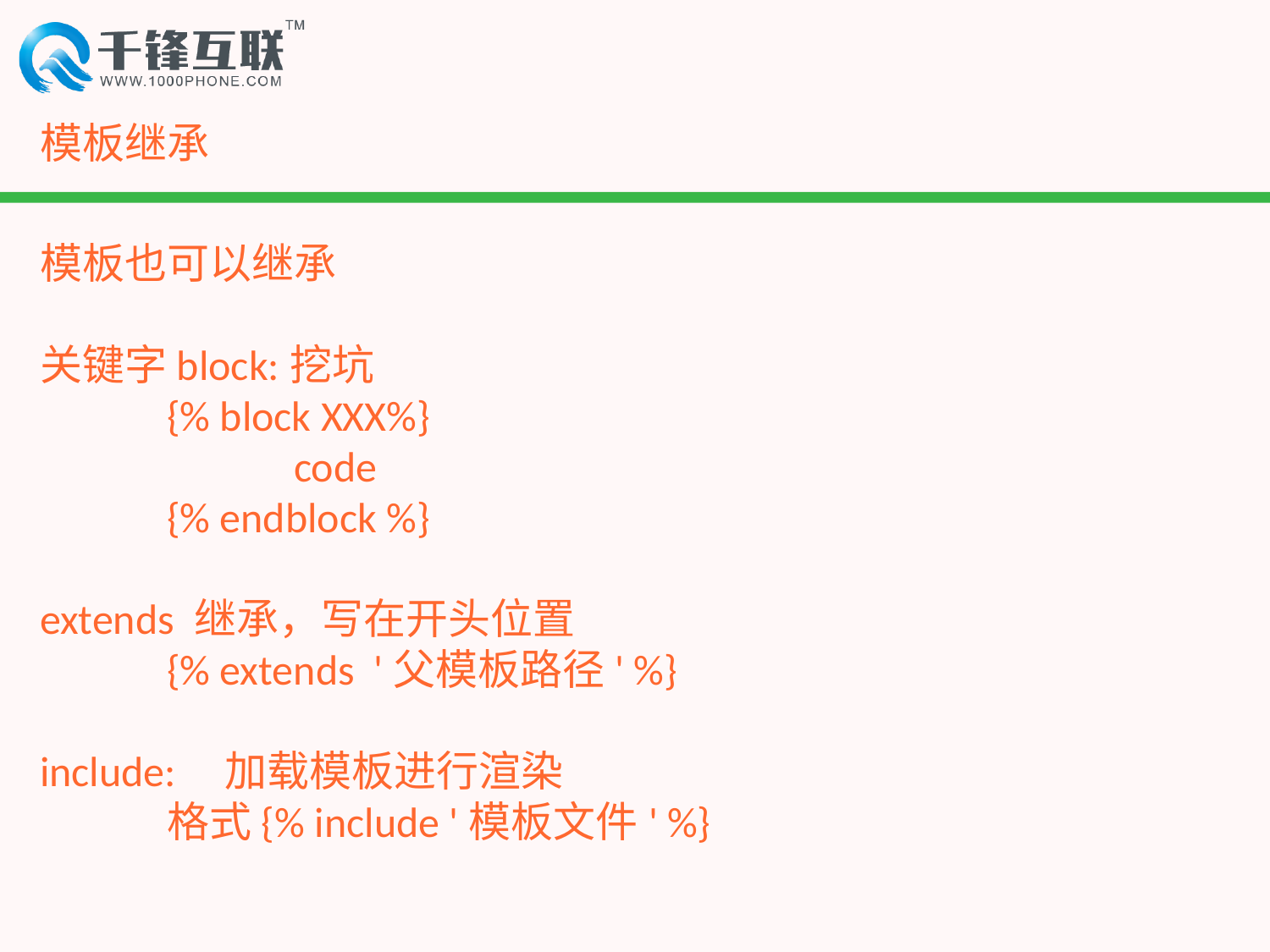

# 模板继承
模板也可以继承

关键字block:挖坑
	{% block XXX%}
		code
	{% endblock %}

extends 继承，写在开头位置
	{% extends  '父模板路径' %}

include:    加载模板进行渲染
	格式{% include '模板文件' %}